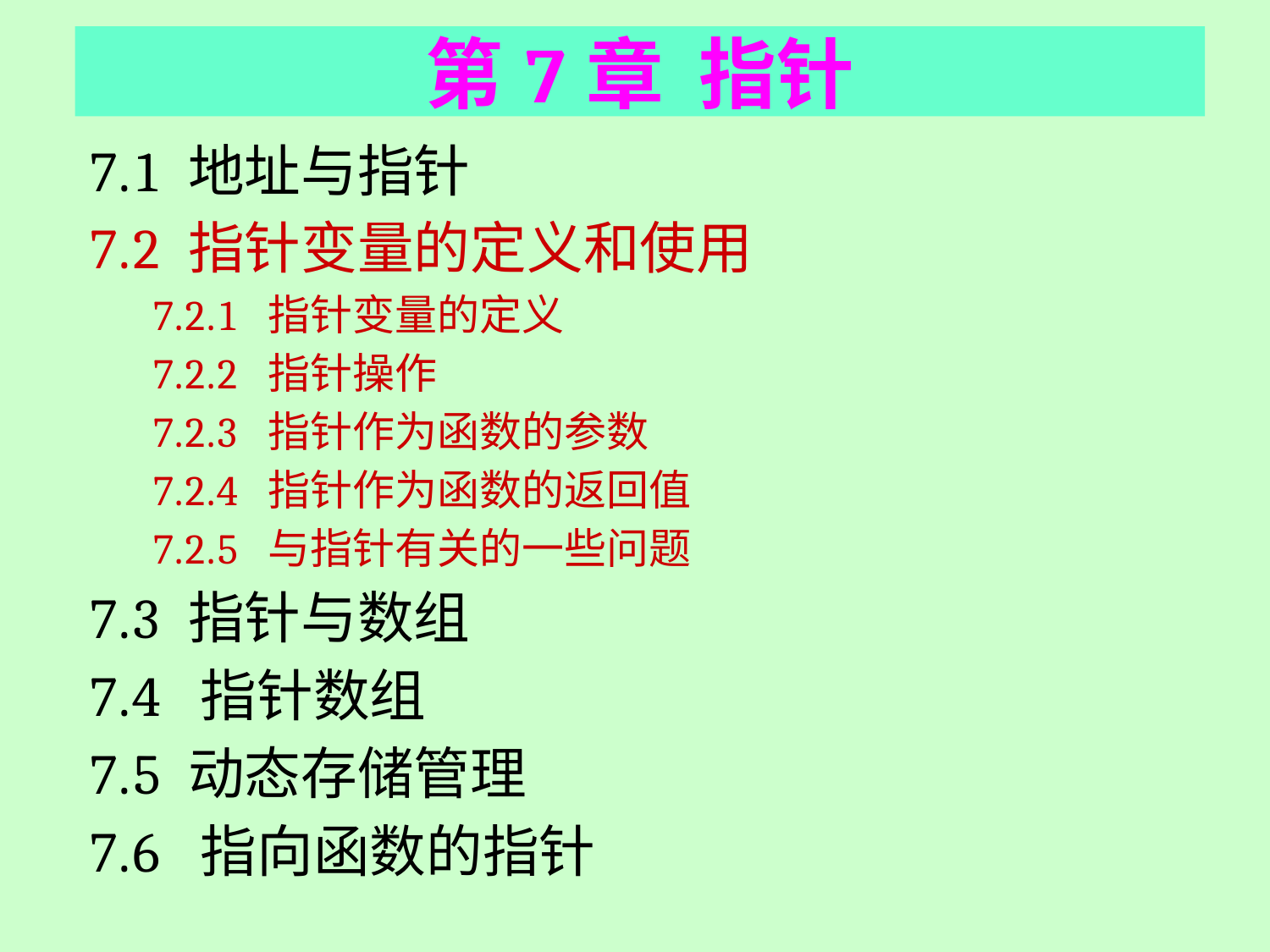

# 第7章  指针
7.1 地址与指针
7.2 指针变量的定义和使用
7.2.1  指针变量的定义
7.2.2  指针操作
7.2.3  指针作为函数的参数
7.2.4  指针作为函数的返回值
7.2.5  与指针有关的一些问题
7.3 指针与数组
7.4  指针数组
7.5 动态存储管理
7.6  指向函数的指针
13